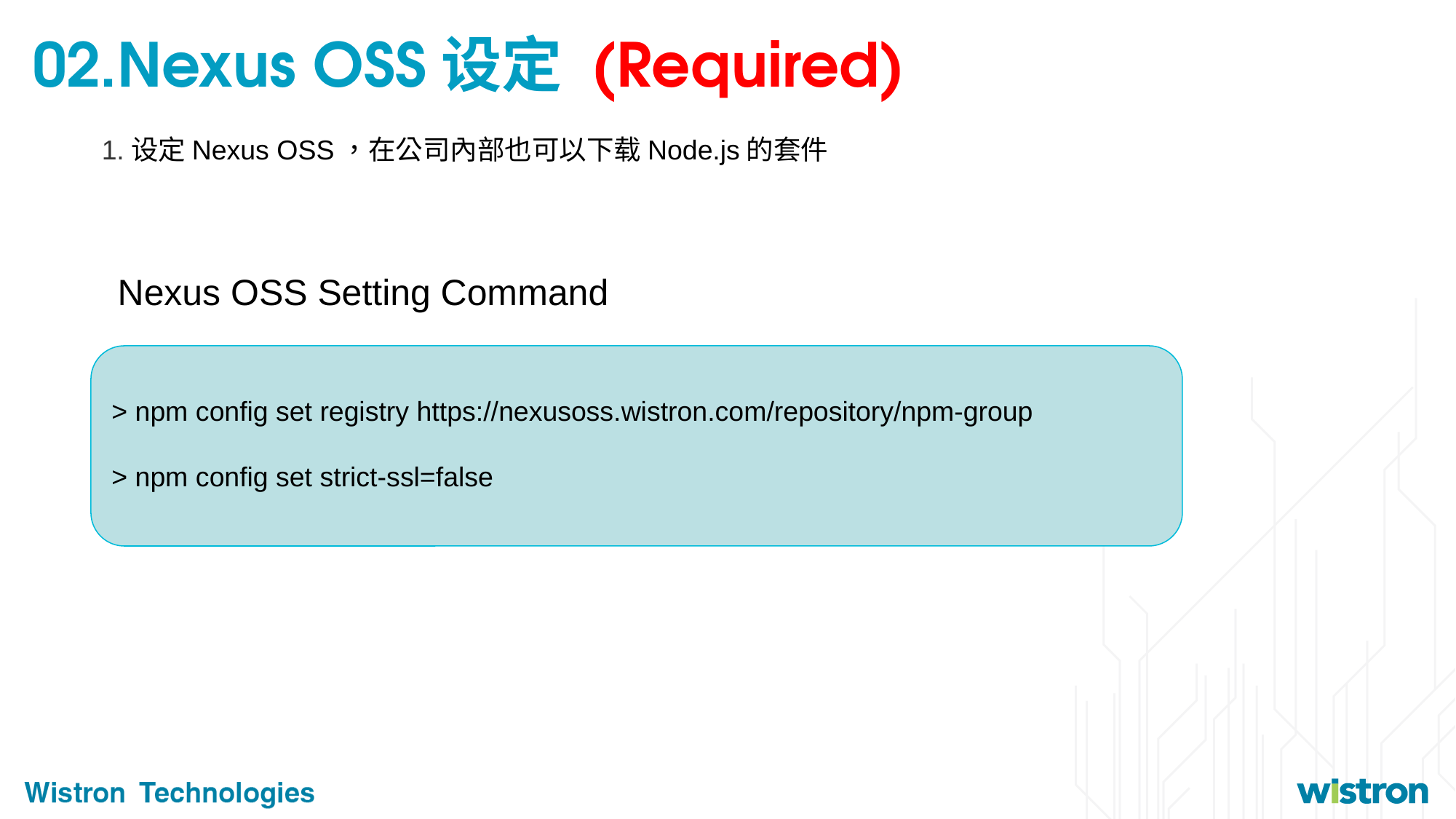

02.Nexus OSS设定 (Required)
1.设定Nexus OSS，在公司內部也可以下载Node.js的套件
Nexus OSS Setting Command

> npm config set registry https://nexusoss.wistron.com/repository/npm-group

> npm config set strict-ssl=false